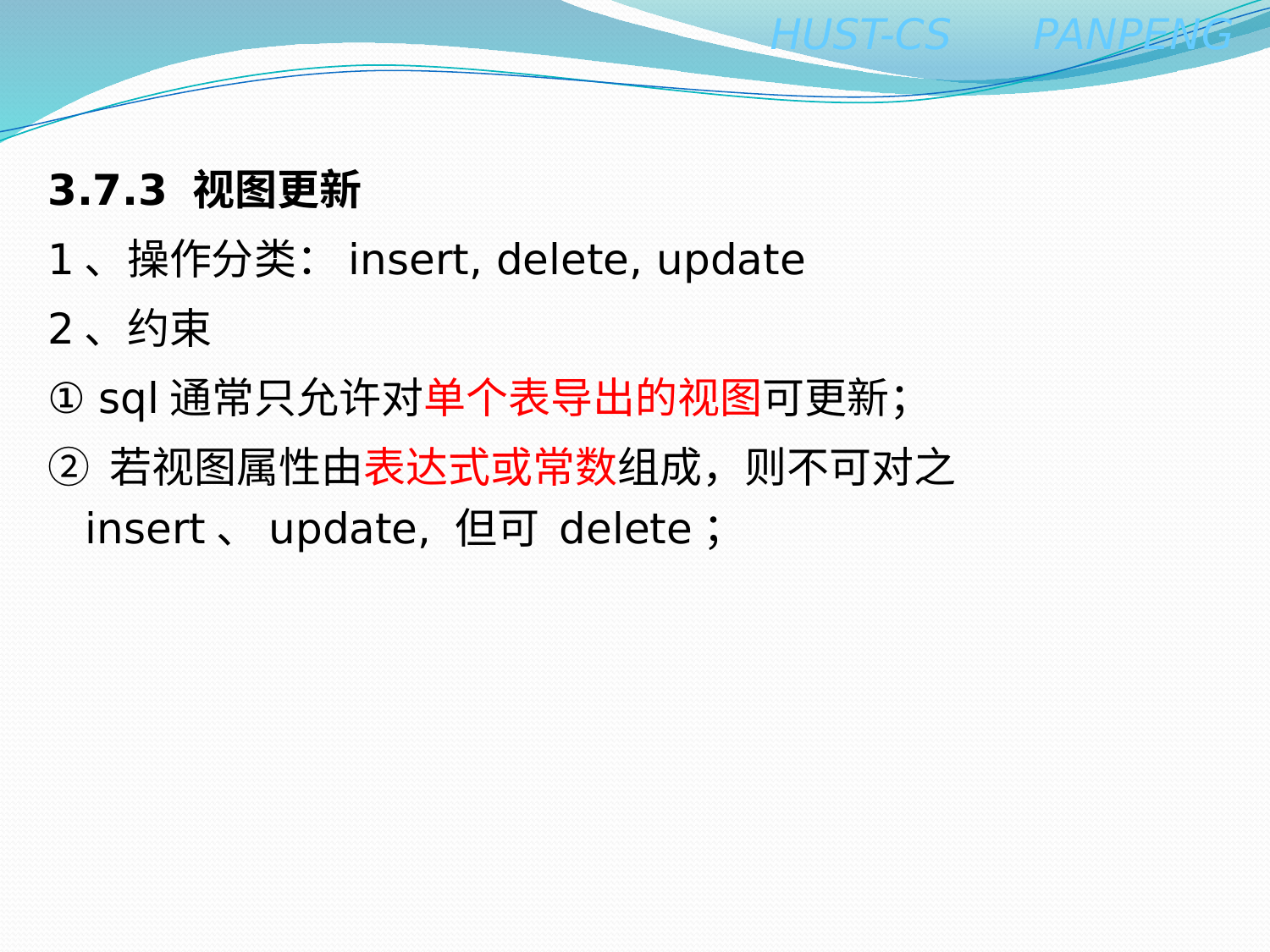

3.7.3 视图更新
1、操作分类：insert, delete, update
2、约束
① sql通常只允许对单个表导出的视图可更新；
② 若视图属性由表达式或常数组成，则不可对之 insert、update, 但可 delete；
166